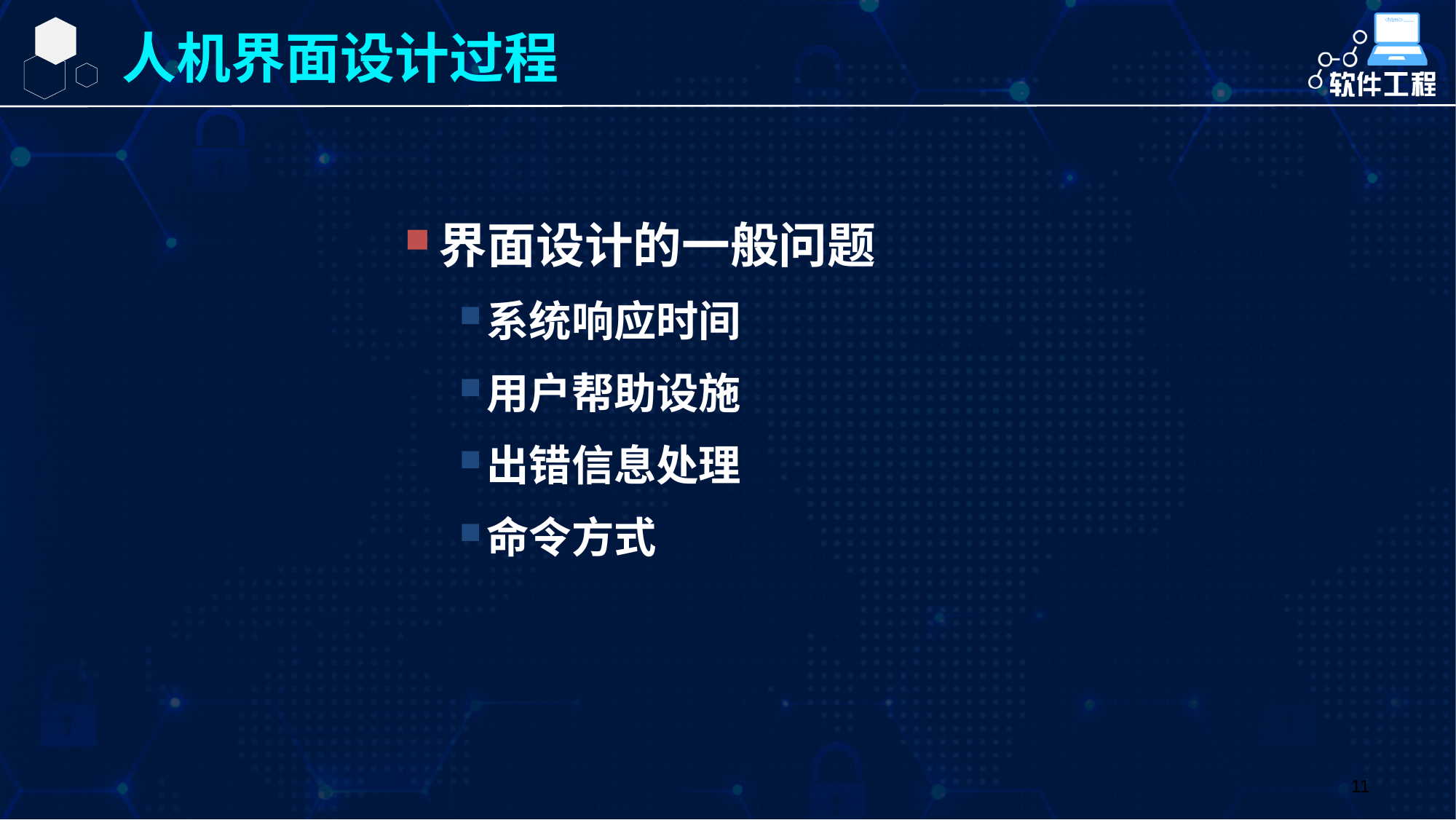

人机界面设计过程
界面设计的一般问题
系统响应时间
用户帮助设施
出错信息处理
命令方式
11